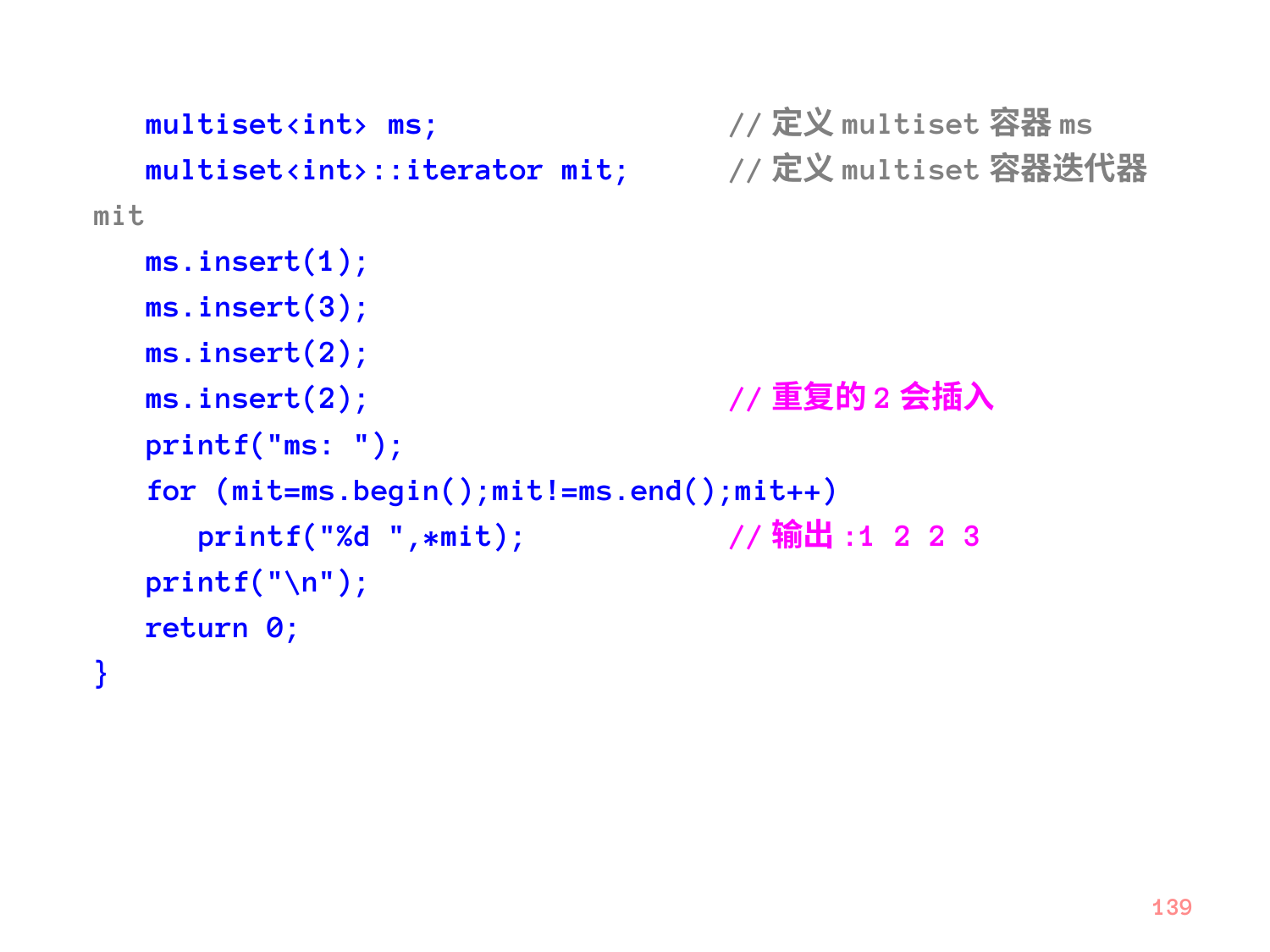

multiset<int> ms;			//定义multiset容器ms
   multiset<int>::iterator mit;	//定义multiset容器迭代器mit
   ms.insert(1);
   ms.insert(3);
   ms.insert(2);
   ms.insert(2);			//重复的2会插入
   printf("ms: ");
   for (mit=ms.begin();mit!=ms.end();mit++)
      printf("%d ",*mit);		//输出:1 2 2 3
   printf("\n");
   return 0;
}
139